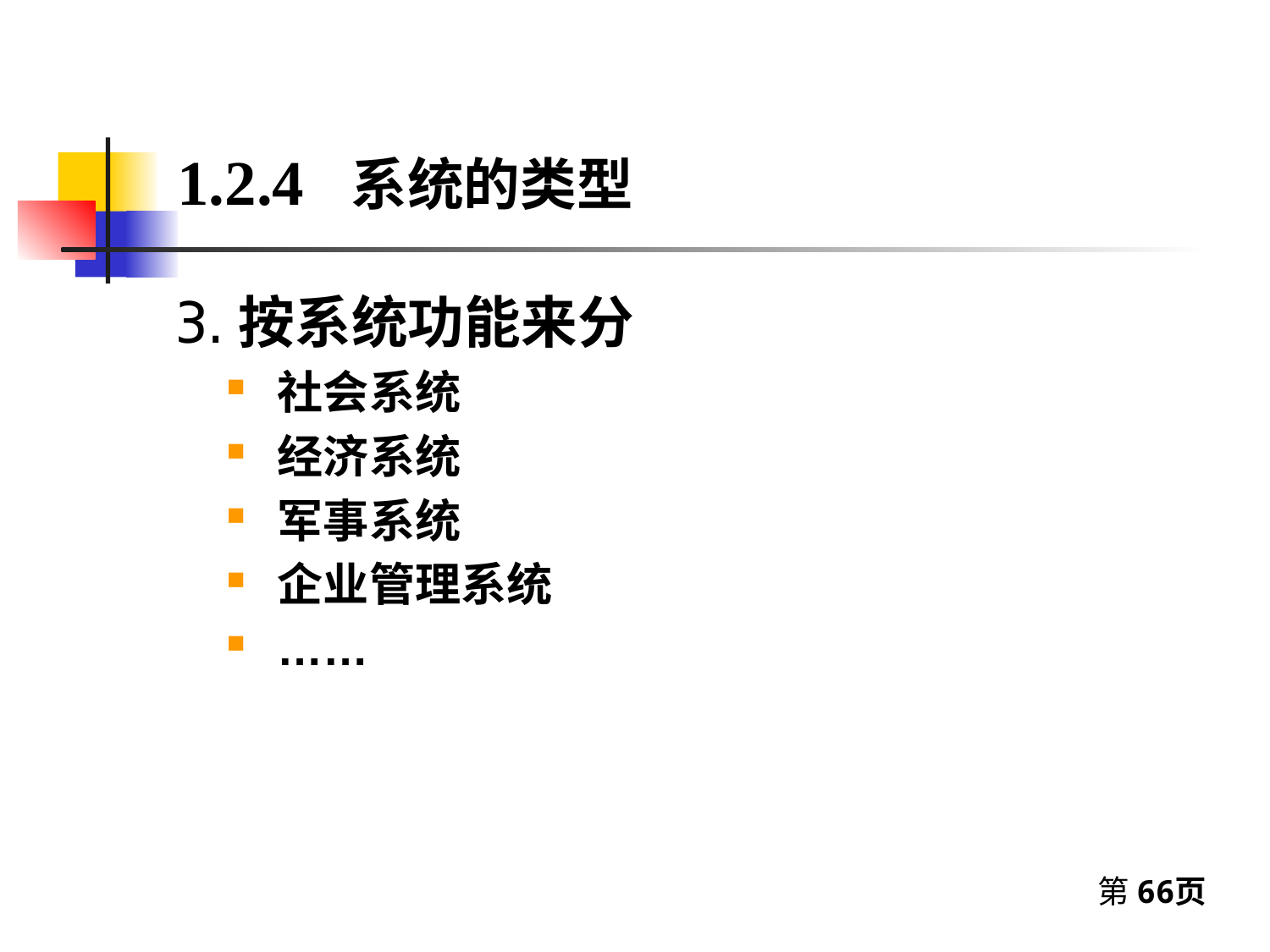

1.2.4  系统的类型
3.按系统功能来分
社会系统
经济系统
军事系统
企业管理系统
……